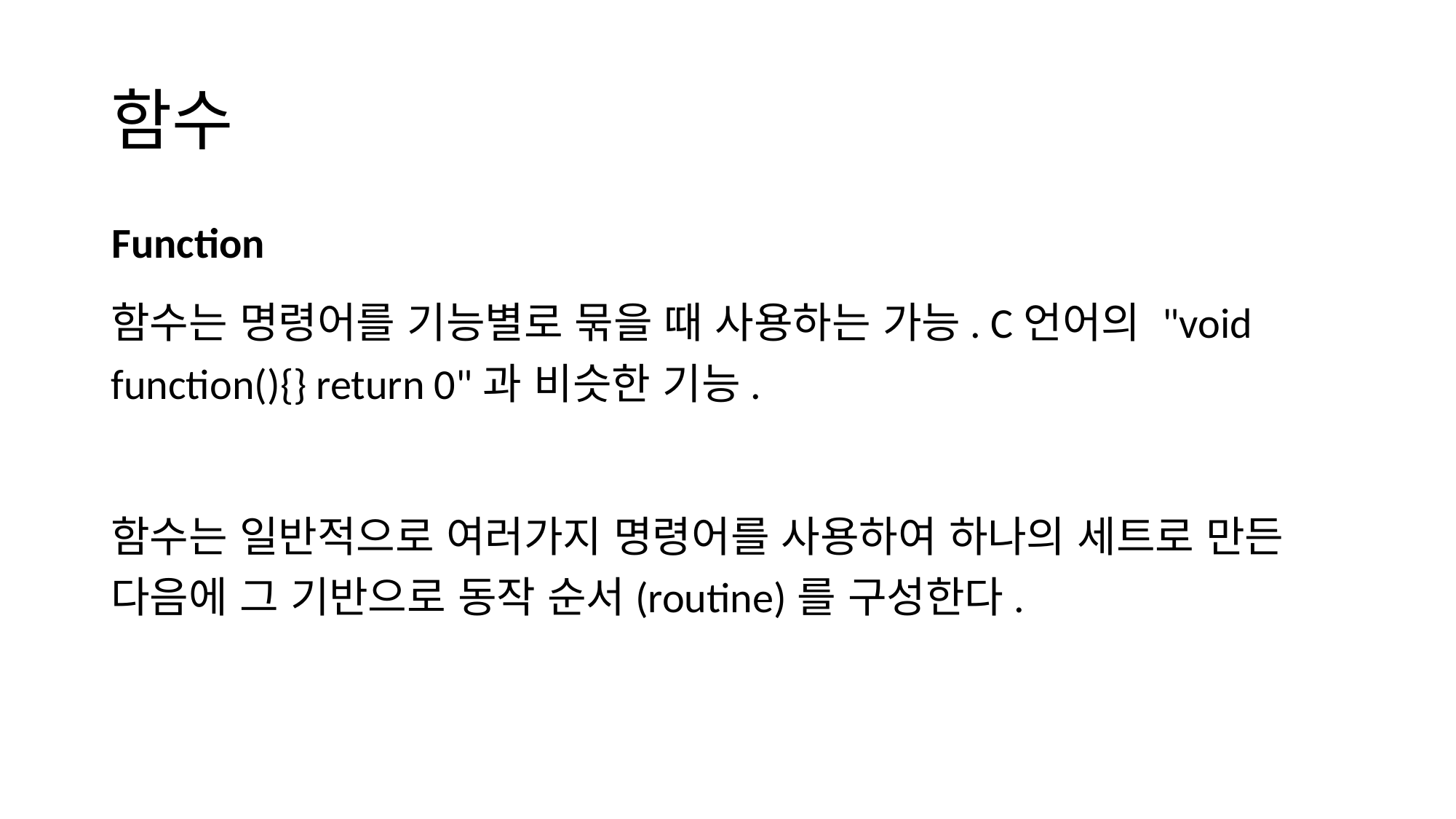

# 함수
Function
함수는 명령어를 기능별로 묶을 때 사용하는 가능. C언어의 "void function(){} return 0"과 비슷한 기능.

함수는 일반적으로 여러가지 명령어를 사용하여 하나의 세트로 만든 다음에 그 기반으로 동작 순서(routine)를 구성한다.